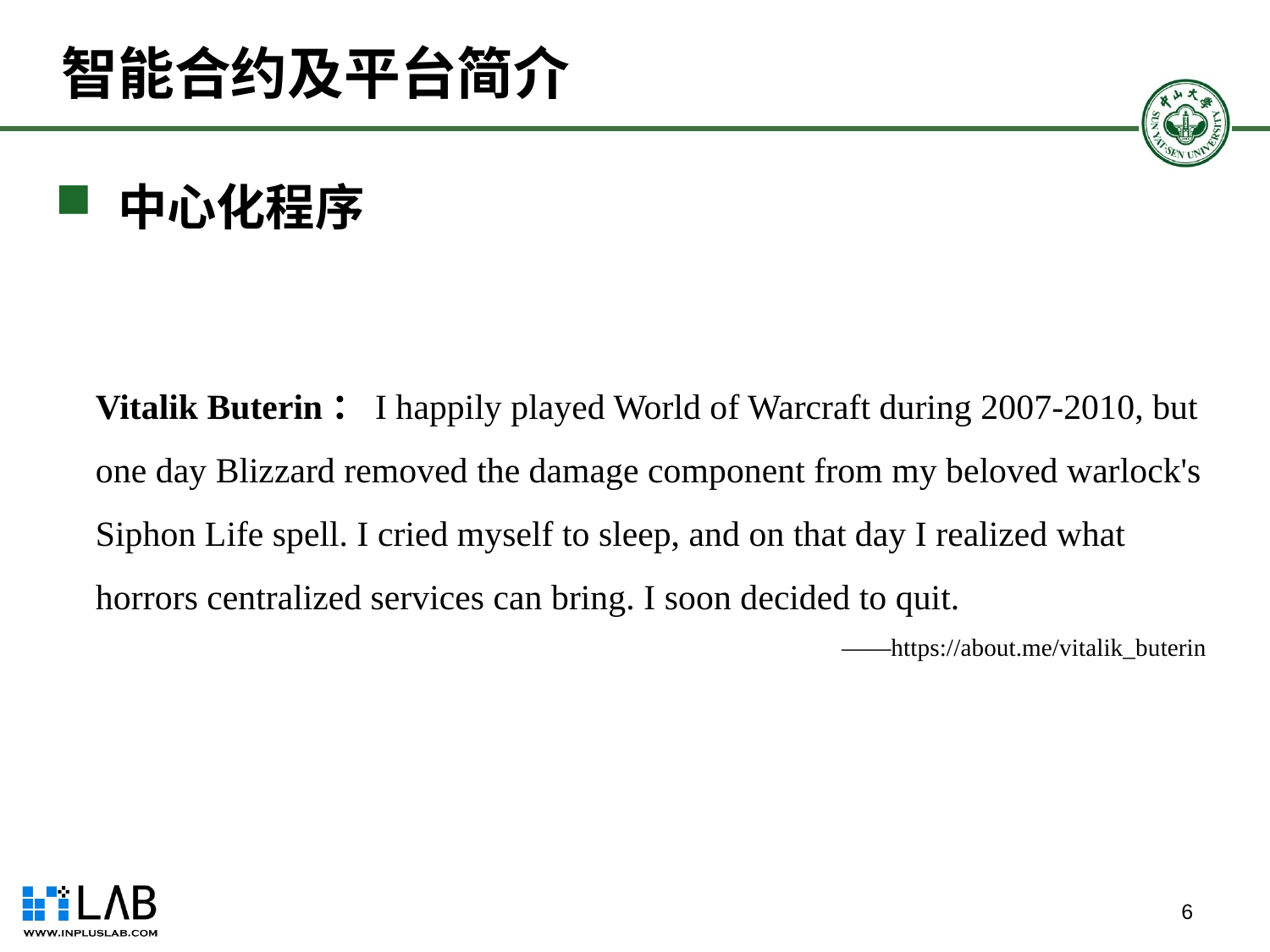

# 智能合约及平台简介
 中心化程序
Vitalik Buterin：I happily played World of Warcraft during 2007-2010, but one day Blizzard removed the damage component from my beloved warlock's Siphon Life spell. I cried myself to sleep, and on that day I realized what horrors centralized services can bring. I soon decided to quit.
——https://about.me/vitalik_buterin